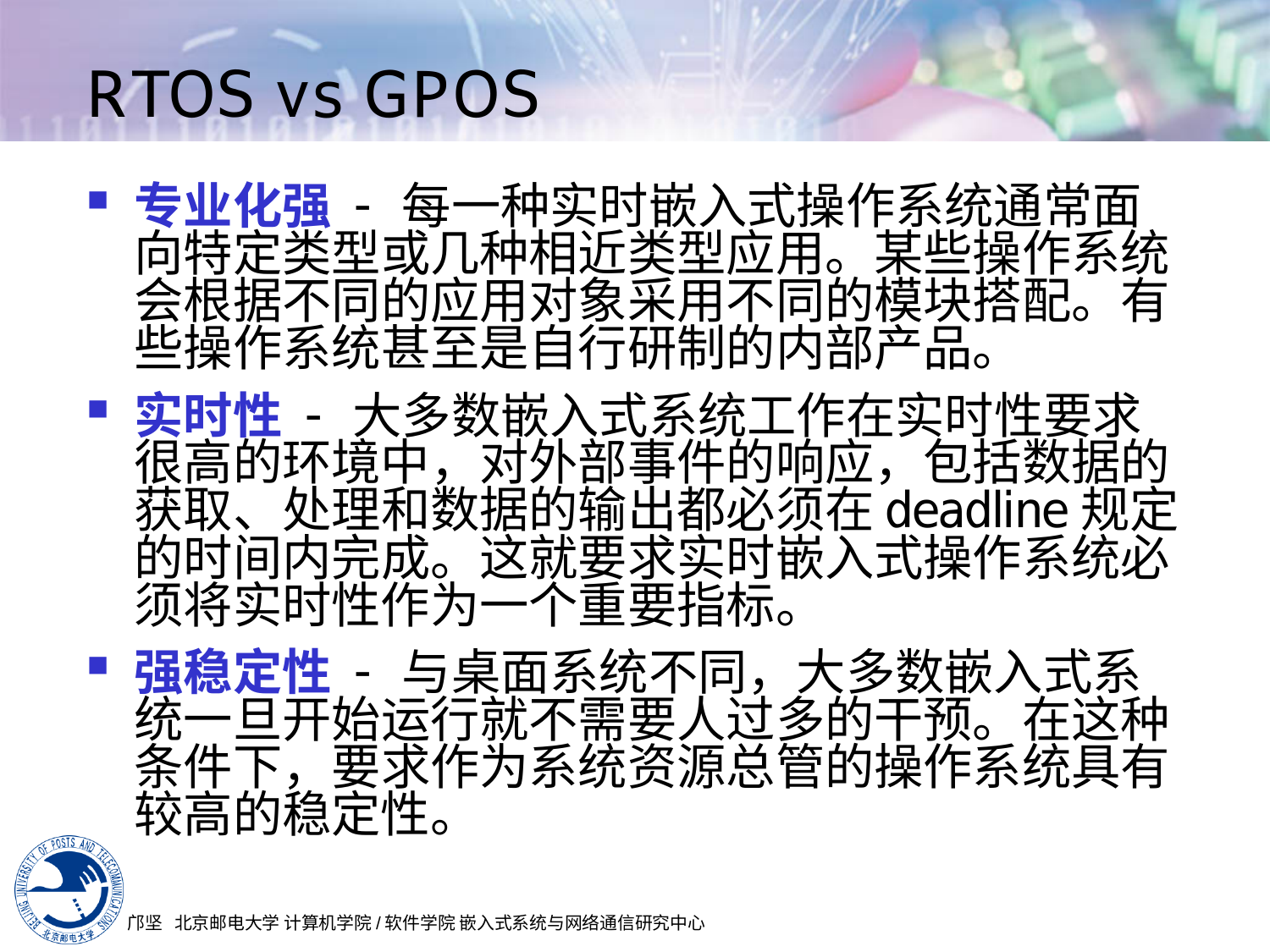

# RTOS vs GPOS
专业化强 - 每一种实时嵌入式操作系统通常面向特定类型或几种相近类型应用。某些操作系统会根据不同的应用对象采用不同的模块搭配。有些操作系统甚至是自行研制的内部产品。
实时性 - 大多数嵌入式系统工作在实时性要求很高的环境中，对外部事件的响应，包括数据的获取、处理和数据的输出都必须在deadline规定的时间内完成。这就要求实时嵌入式操作系统必须将实时性作为一个重要指标。
强稳定性 - 与桌面系统不同，大多数嵌入式系统一旦开始运行就不需要人过多的干预。在这种条件下，要求作为系统资源总管的操作系统具有较高的稳定性。